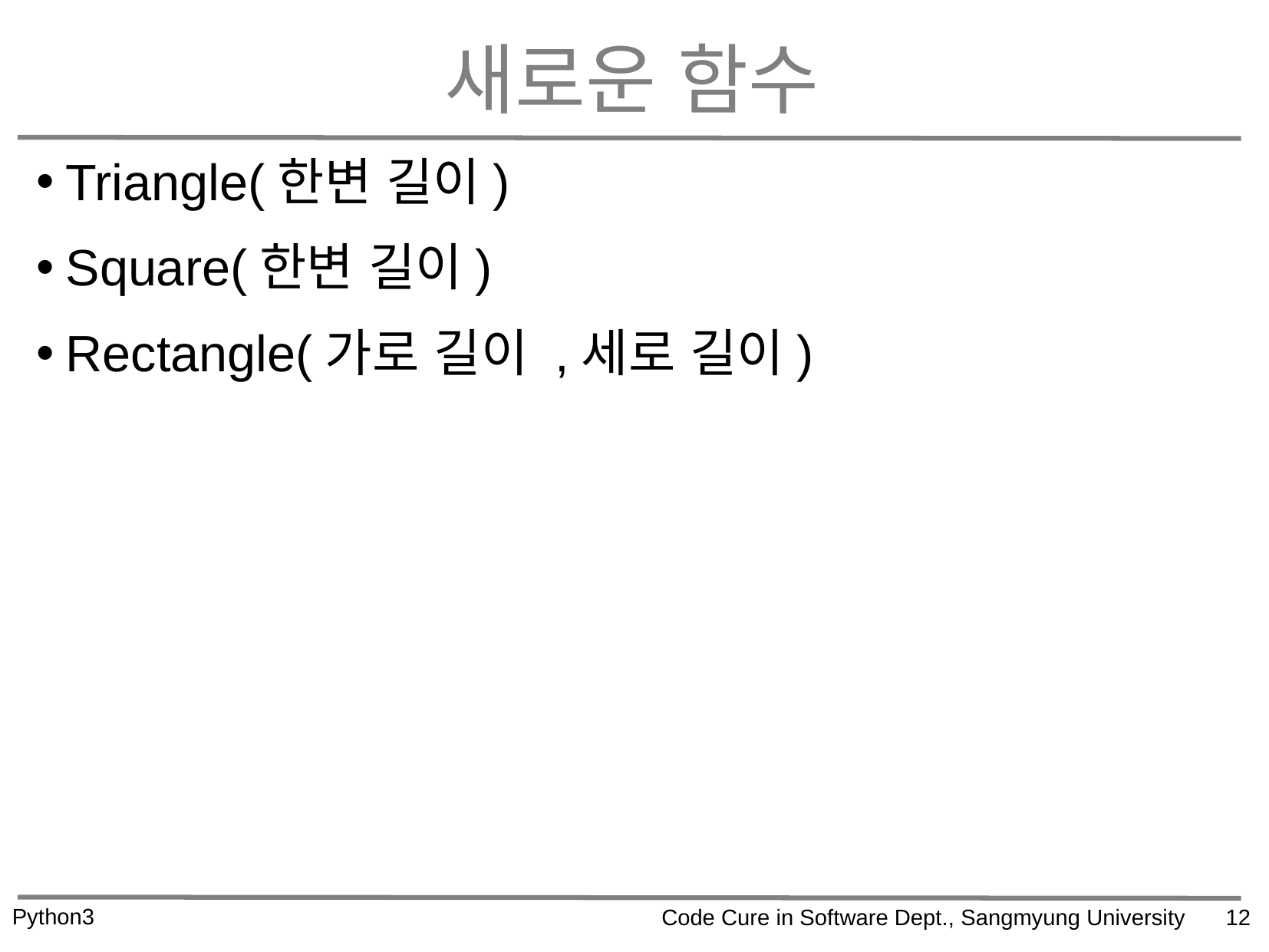

# 새로운 함수
Triangle(한변 길이)
Square(한변 길이)
Rectangle(가로 길이 ,세로 길이)